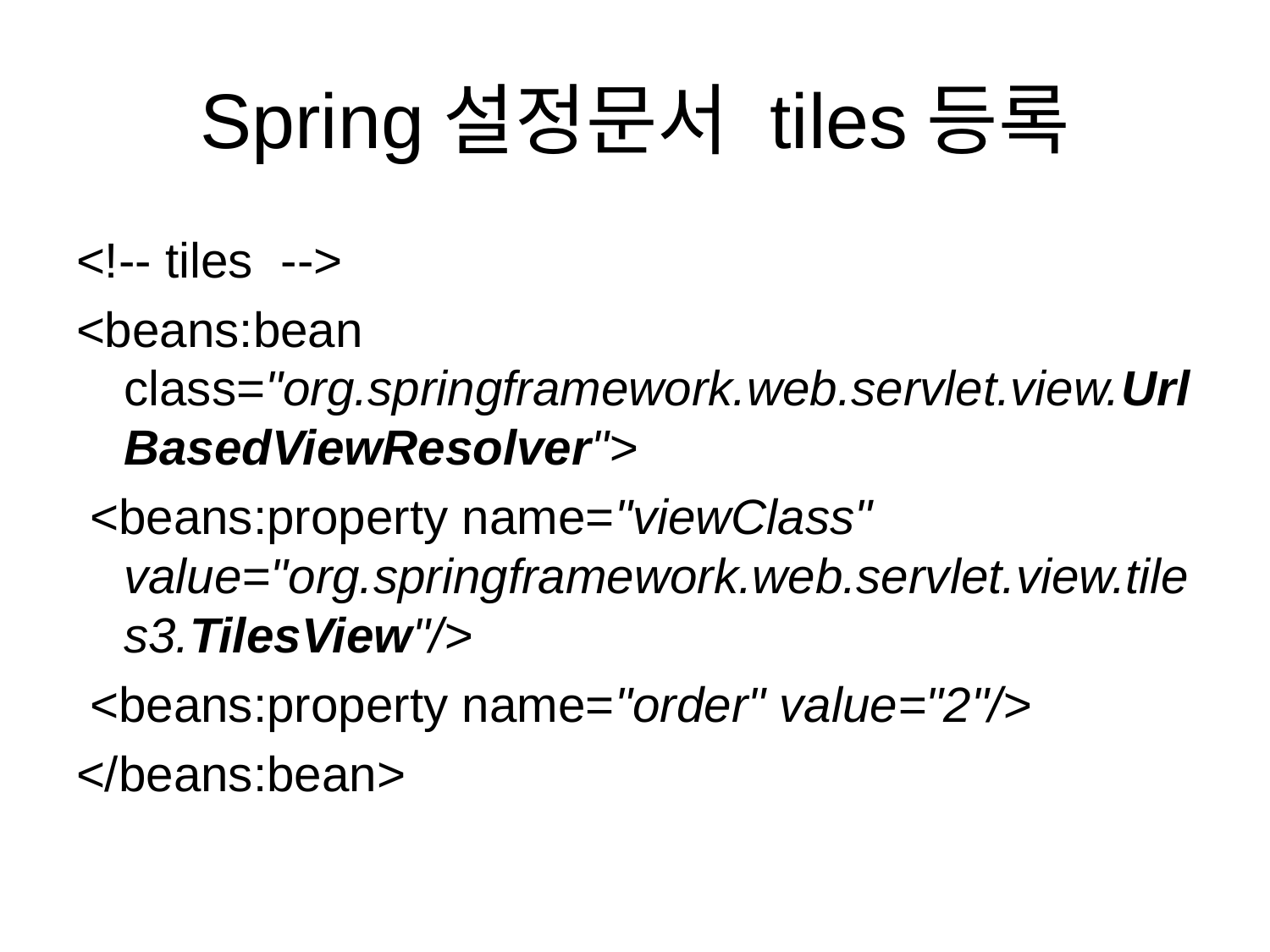

# Spring설정문서 tiles등록
<!-- tiles  -->
<beans:bean class="org.springframework.web.servlet.view.UrlBasedViewResolver">
 <beans:property name="viewClass" value="org.springframework.web.servlet.view.tiles3.TilesView"/>
 <beans:property name="order" value="2"/>
</beans:bean>